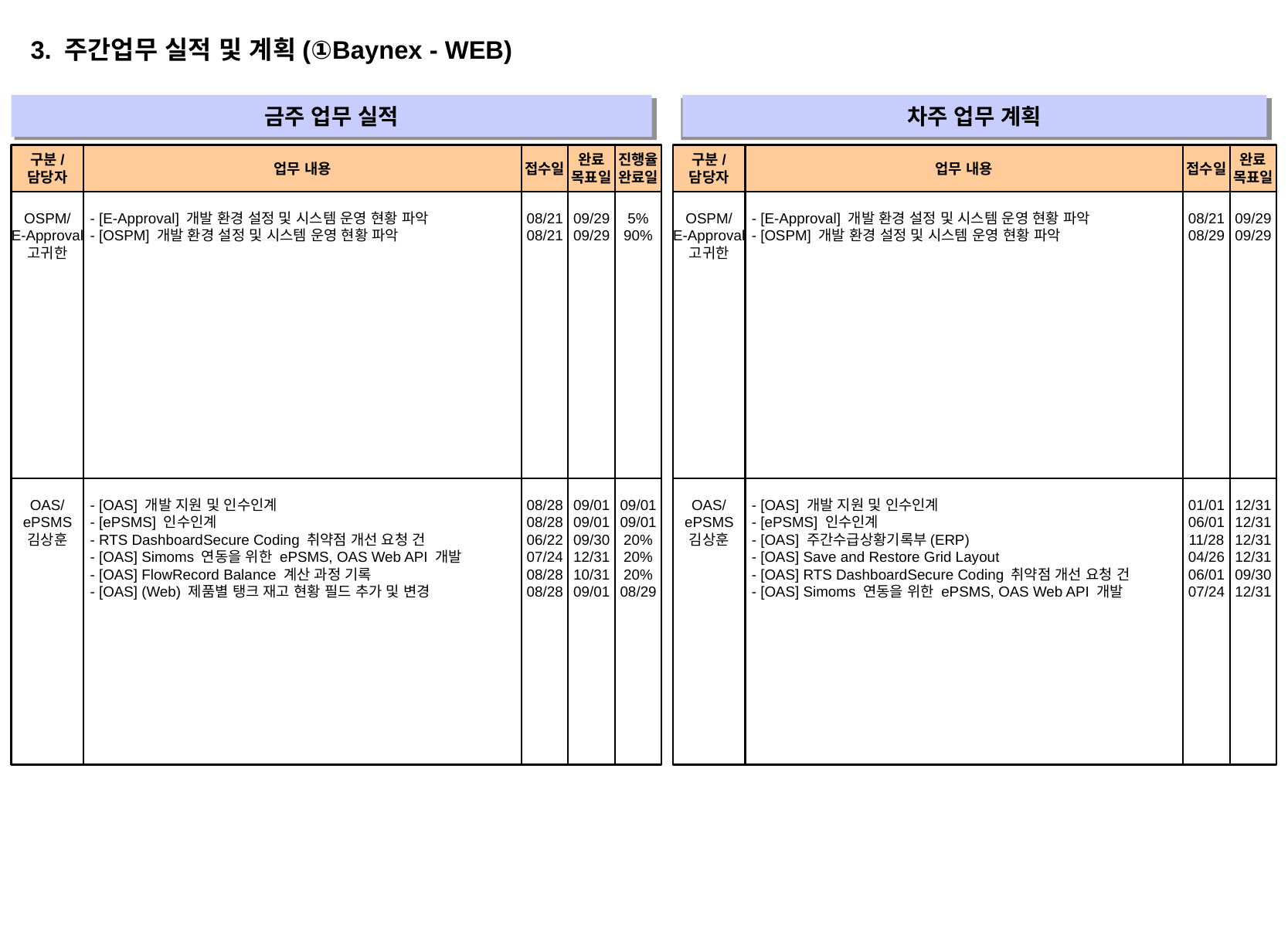

3. 주간업무 실적 및 계획(①Baynex - WEB)
금주 업무 실적
차주 업무 계획
" "
" "
구분/
담당자
업무 내용
접수일
완료
목표일
진행율
완료일
구분/
담당자
업무 내용
접수일
완료
목표일
OSPM/
E-Approval
고귀한

- [E-Approval] 개발 환경 설정 및 시스템 운영 현황 파악
- [OSPM] 개발 환경 설정 및 시스템 운영 현황 파악
08/21
08/21
09/29
09/29
5%
90%
OSPM/
E-Approval
고귀한

- [E-Approval] 개발 환경 설정 및 시스템 운영 현황 파악
- [OSPM] 개발 환경 설정 및 시스템 운영 현황 파악
08/21
08/29
09/29
09/29
OAS/
ePSMS
김상훈

- [OAS] 개발 지원 및 인수인계
- [ePSMS] 인수인계
- RTS DashboardSecure Coding 취약점 개선 요청 건
- [OAS] Simoms 연동을 위한 ePSMS, OAS Web API 개발
- [OAS] FlowRecord Balance 계산 과정 기록
- [OAS] (Web) 제품별 탱크 재고 현황 필드 추가 및 변경
08/28
08/28
06/22
07/24
08/28
08/28
09/01
09/01
09/30
12/31
10/31
09/01
09/01
09/01
20%
20%
20%
08/29
OAS/
ePSMS
김상훈

- [OAS] 개발 지원 및 인수인계
- [ePSMS] 인수인계
- [OAS] 주간수급상황기록부(ERP)
- [OAS] Save and Restore Grid Layout
- [OAS] RTS DashboardSecure Coding 취약점 개선 요청 건
- [OAS] Simoms 연동을 위한 ePSMS, OAS Web API 개발
01/01
06/01
11/28
04/26
06/01
07/24
12/31
12/31
12/31
12/31
09/30
12/31